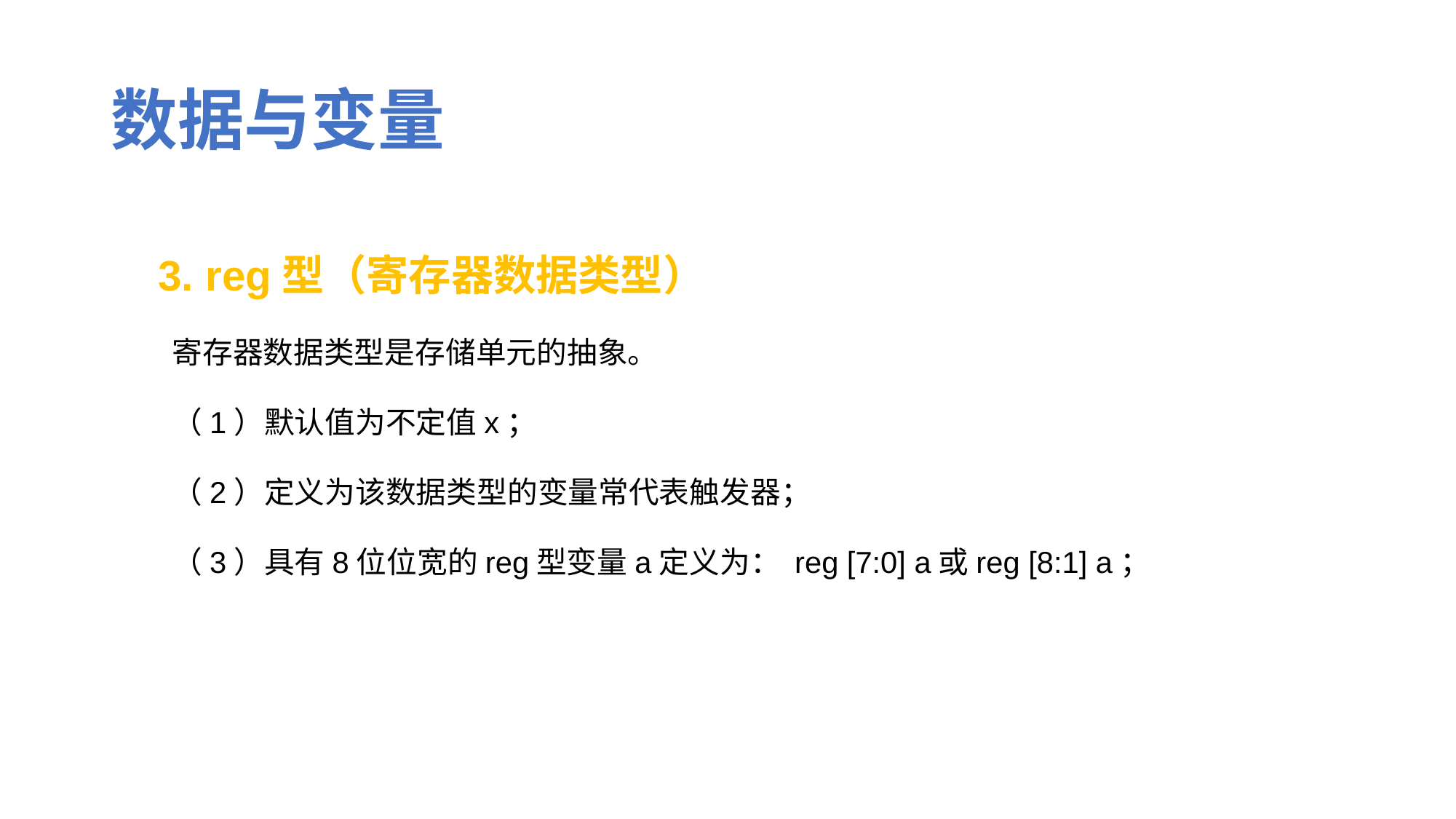

# 数据与变量
    3. reg型（寄存器数据类型）
        寄存器数据类型是存储单元的抽象。
        （1）默认值为不定值x；
        （2）定义为该数据类型的变量常代表触发器；
        （3）具有8位位宽的reg型变量a定义为： reg [7:0] a或reg [8:1] a；